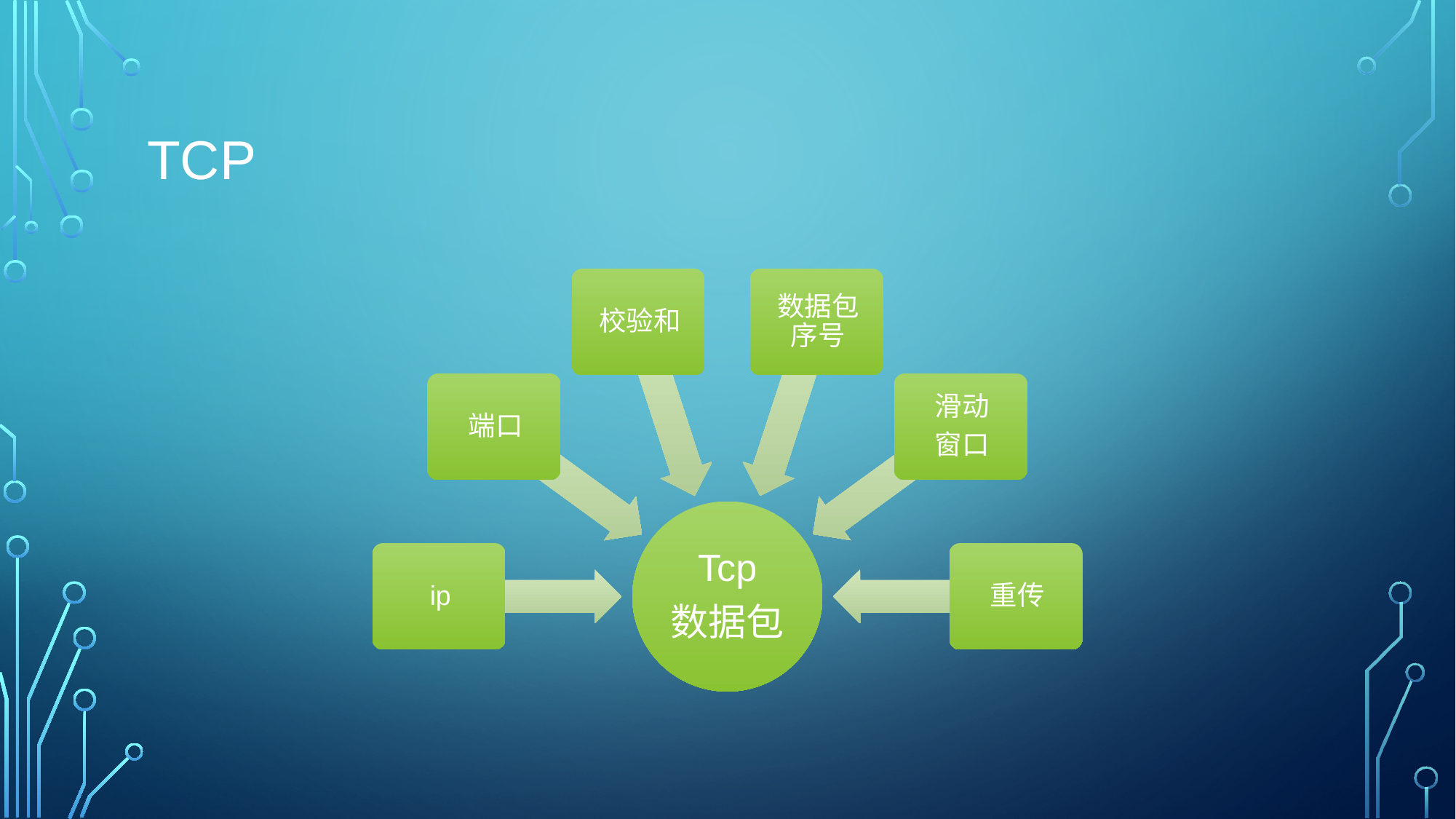

# tcp
Tcp
数据包
ip
端口
校验和
数据包
序号
滑动
窗口
重传